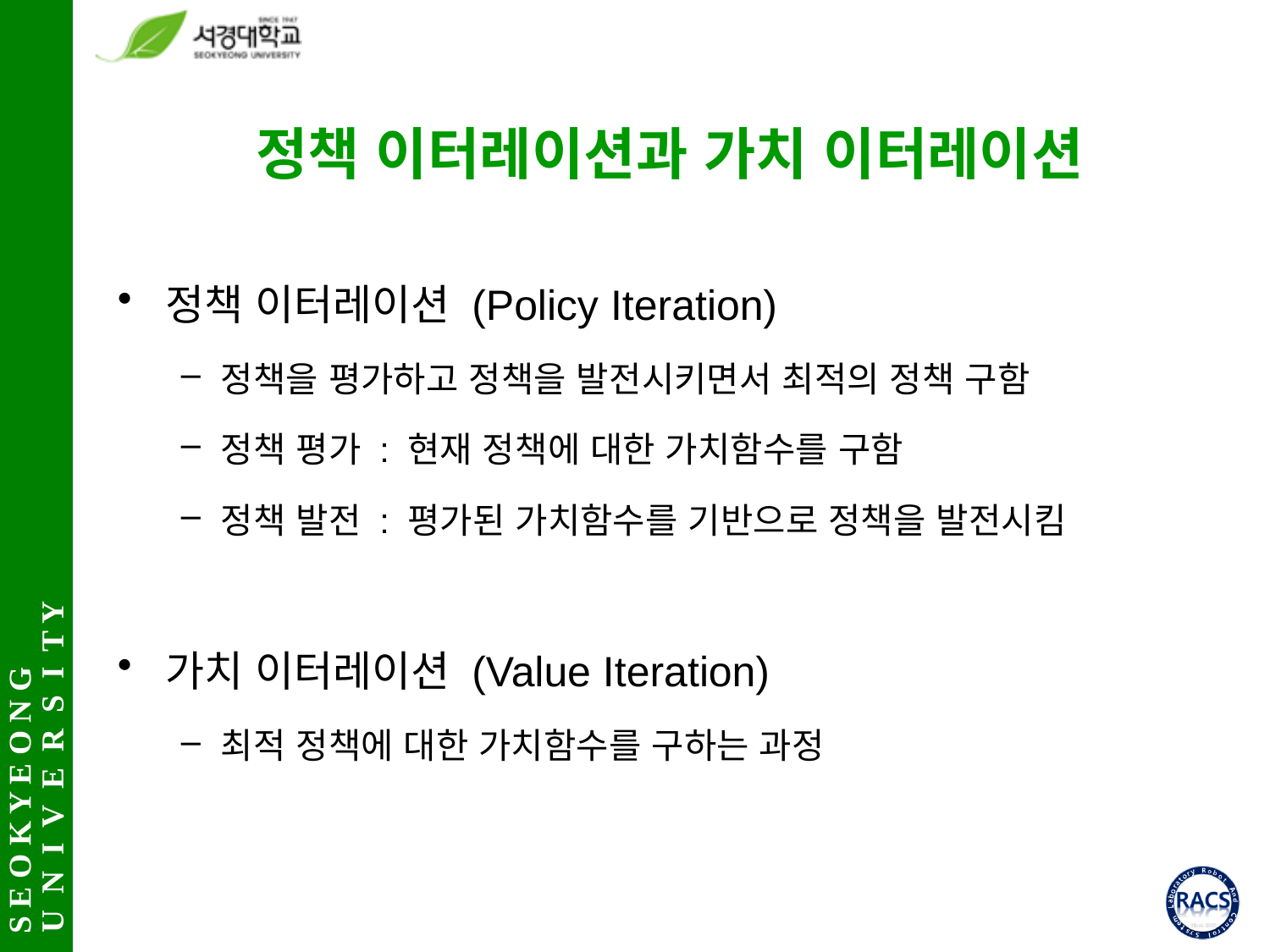

# 정책 이터레이션과 가치 이터레이션
정책 이터레이션 (Policy Iteration)
정책을 평가하고 정책을 발전시키면서 최적의 정책 구함
정책 평가 : 현재 정책에 대한 가치함수를 구함
정책 발전 : 평가된 가치함수를 기반으로 정책을 발전시킴

가치 이터레이션 (Value Iteration)
최적 정책에 대한 가치함수를 구하는 과정